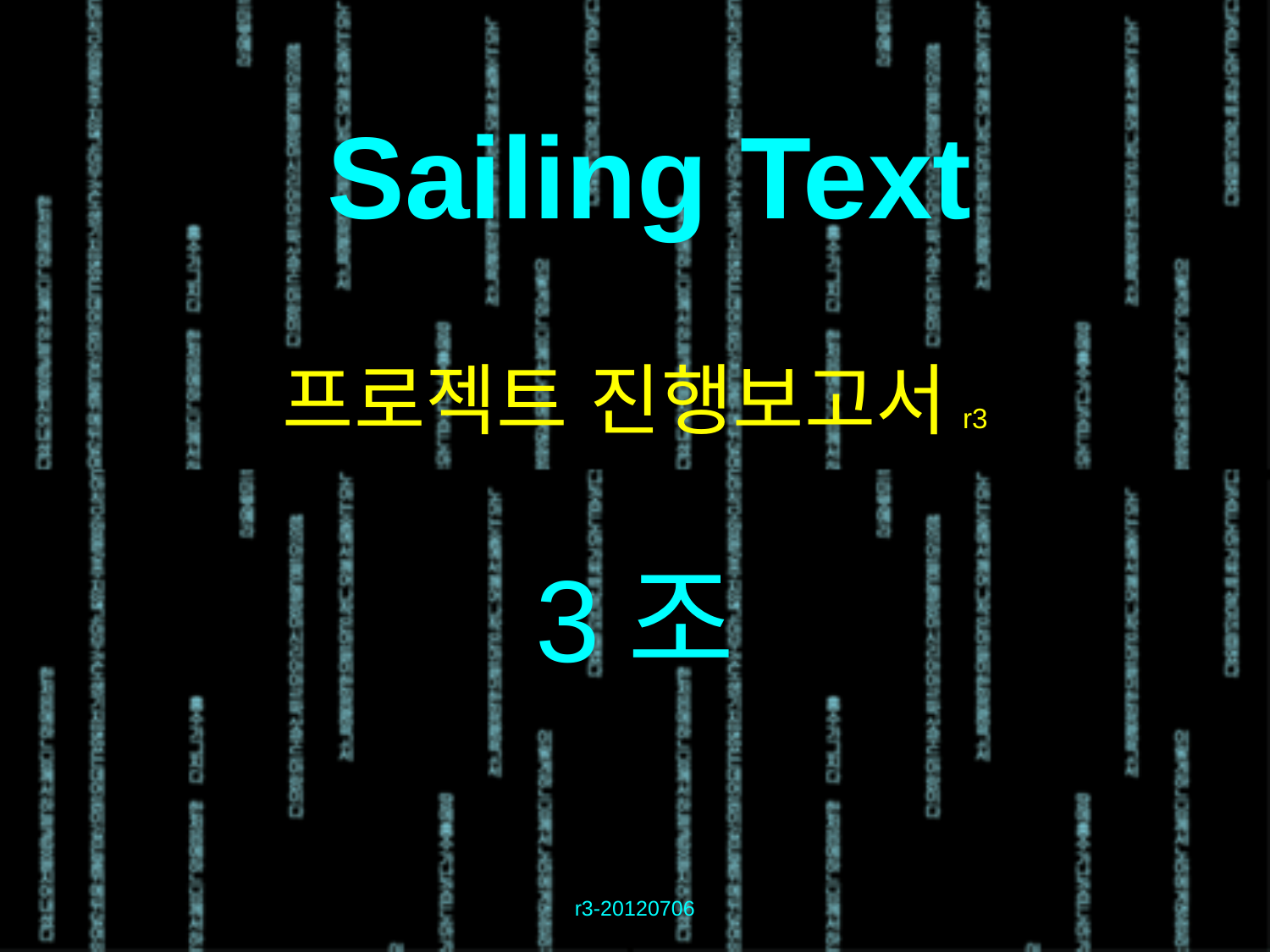

Sailing Text
# 프로젝트 진행보고서 r3
3조
r3-20120706